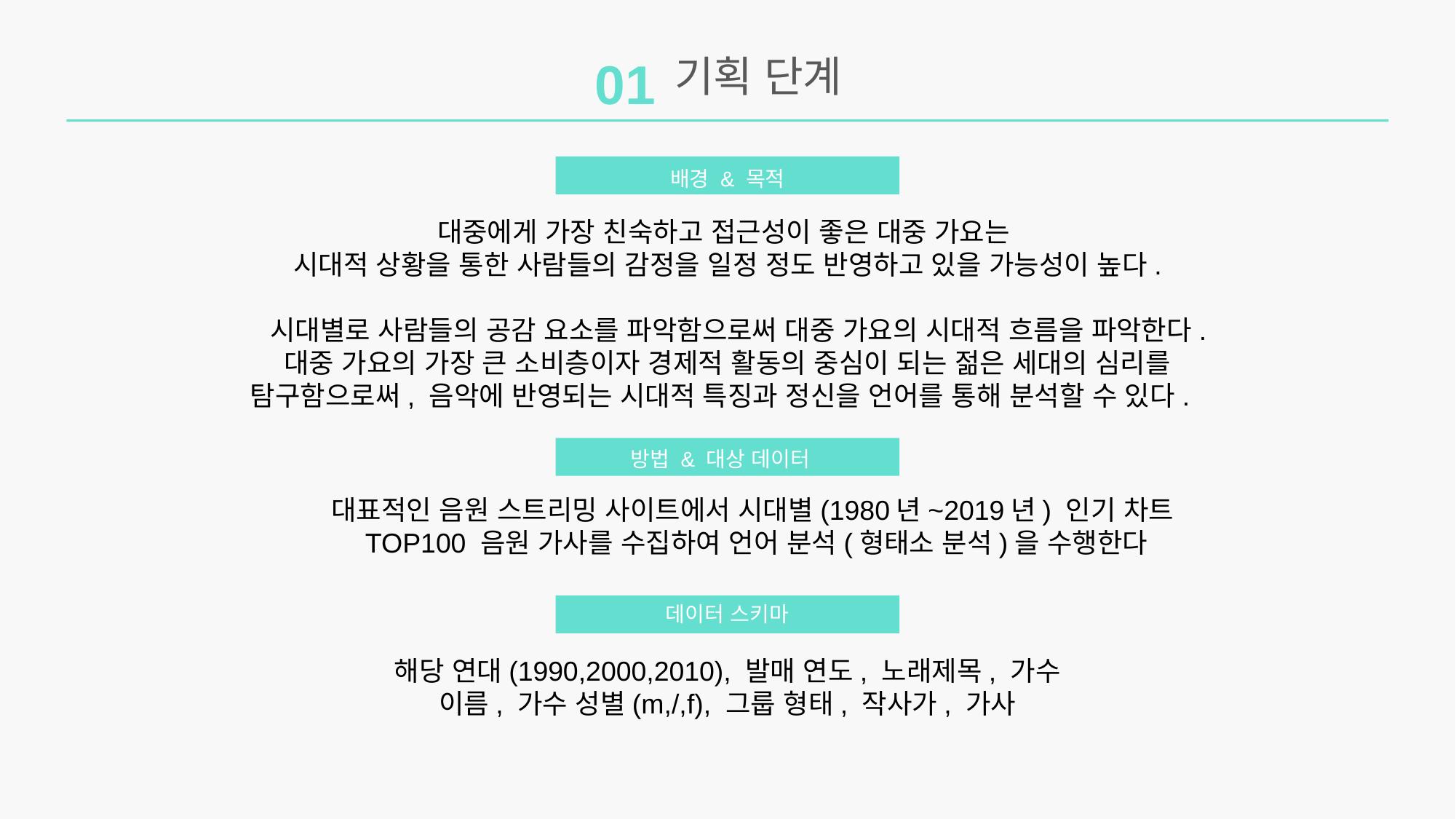

01
   기획 단계

배경 & 목적
대중에게 가장 친숙하고 접근성이 좋은 대중 가요는
시대적 상황을 통한 사람들의 감정을 일정 정도 반영하고 있을 가능성이 높다.

  시대별로 사람들의 공감 요소를 파악함으로써 대중 가요의 시대적 흐름을 파악한다. 대중 가요의 가장 큰 소비층이자 경제적 활동의 중심이 되는 젊은 세대의 심리를 탐구함으로써, 음악에 반영되는 시대적 특징과 정신을 언어를 통해 분석할 수 있다.

방법 & 대상 데이터
대표적인 음원 스트리밍 사이트에서 시대별(1980년~2019년) 인기 차트
 TOP100 음원 가사를 수집하여 언어 분석(형태소 분석)을 수행한다

데이터 스키마
해당 연대(1990,2000,2010), 발매 연도, 노래제목, 가수 이름, 가수 성별(m,/,f), 그룹 형태, 작사가, 가사